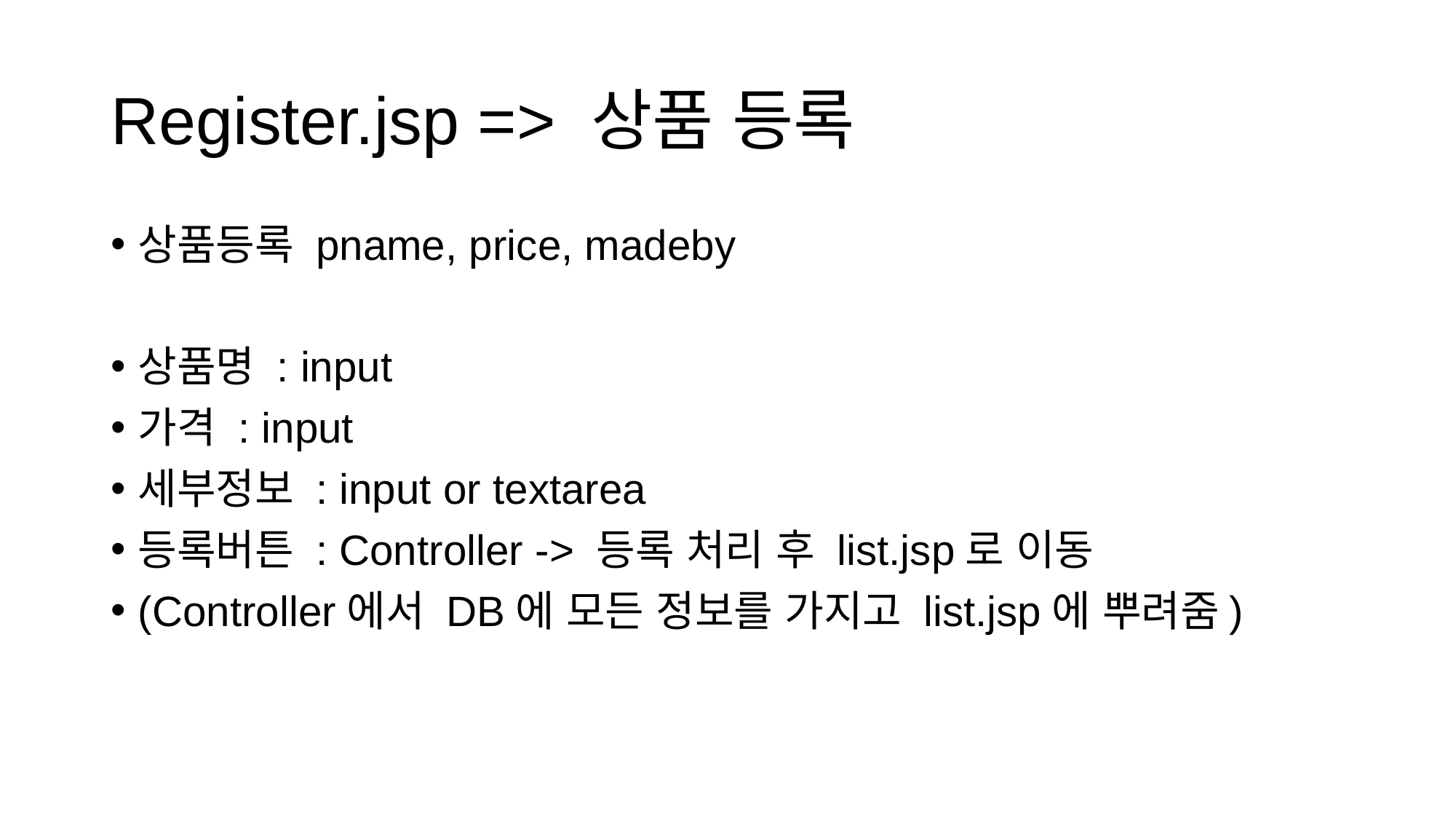

# Register.jsp => 상품 등록
상품등록 pname, price, madeby

상품명 : input
가격 : input
세부정보 : input or textarea
등록버튼 : Controller -> 등록 처리 후 list.jsp로 이동
(Controller에서 DB에 모든 정보를 가지고 list.jsp에 뿌려줌)